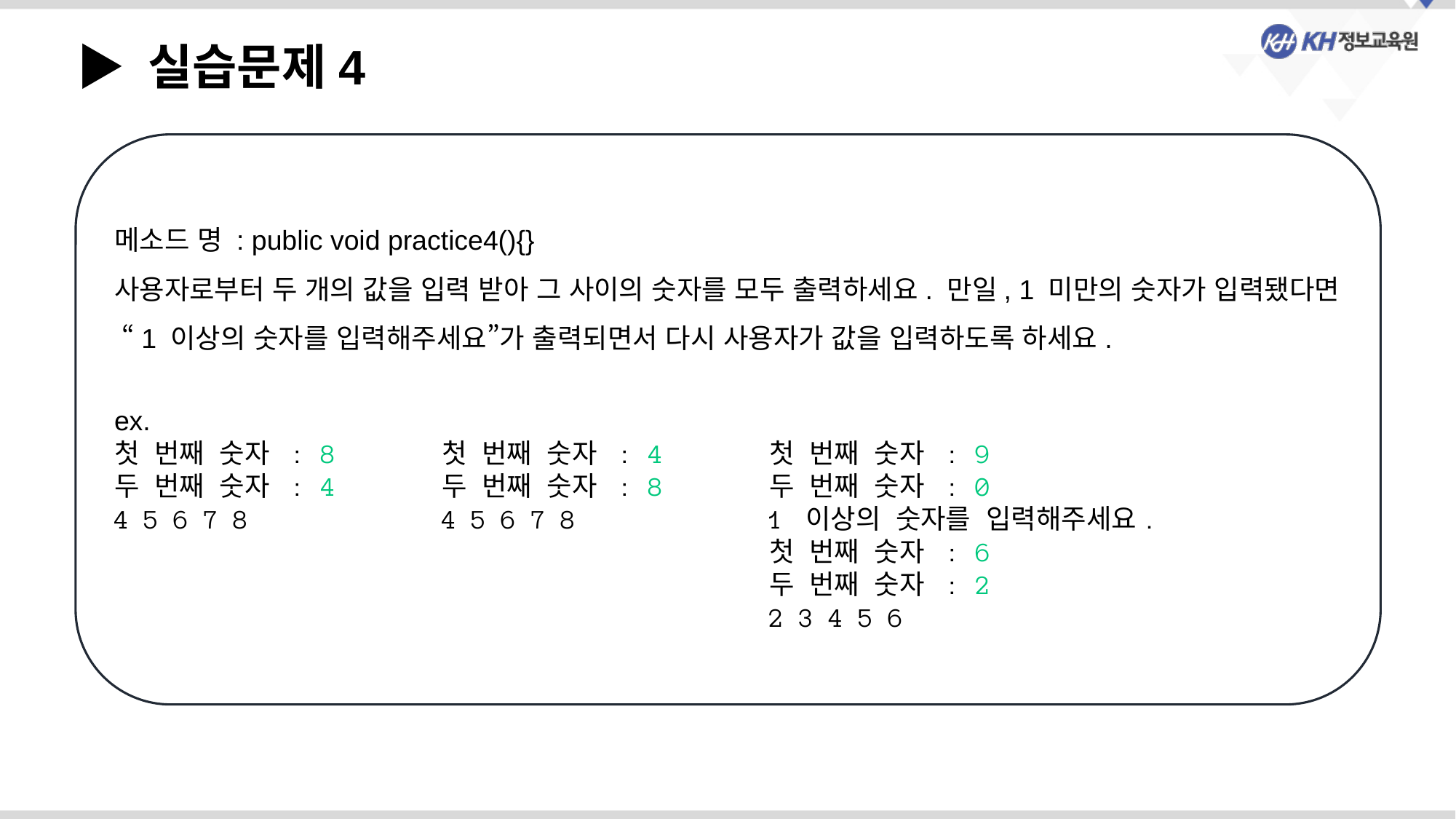

▶ 실습문제4
메소드 명 : public void practice4(){}
사용자로부터 두 개의 값을 입력 받아 그 사이의 숫자를 모두 출력하세요. 만일, 1 미만의 숫자가 입력됐다면  “1 이상의 숫자를 입력해주세요”가 출력되면서 다시 사용자가 값을 입력하도록 하세요.

ex.
첫 번째 숫자 : 8	첫 번째 숫자 : 4	첫 번째 숫자 : 9
두 번째 숫자 : 4 	두 번째 숫자 : 8 	두 번째 숫자 : 0
4 5 6 7 8 		4 5 6 7 8 		1 이상의 숫자를 입력해주세요.
						첫 번째 숫자 : 6
						두 번째 숫자 : 2
						2 3 4 5 6